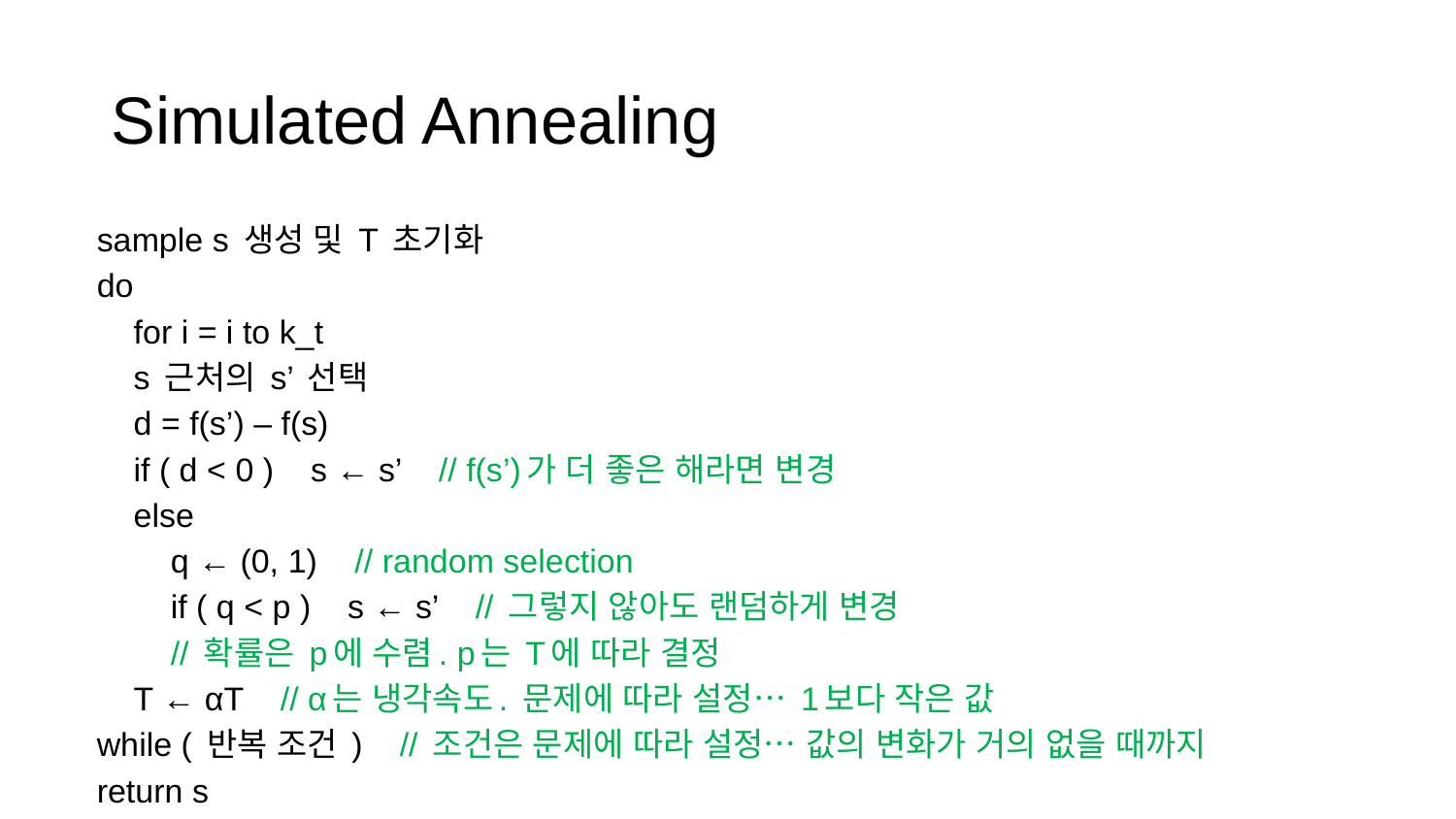

# Simulated Annealing
sample s 생성 및 T 초기화
do
    for i = i to k_t
    s 근처의 s’ 선택
    d = f(s’) – f(s)
    if ( d < 0 )    s ← s’    // f(s’)가 더 좋은 해라면 변경
    else
        q ← (0, 1)    // random selection
        if ( q < p )    s ← s’    // 그렇지 않아도 랜덤하게 변경
        // 확률은 p에 수렴. p는 T에 따라 결정
    T ← αT    // α는 냉각속도. 문제에 따라 설정… 1보다 작은 값
while ( 반복 조건 )    // 조건은 문제에 따라 설정… 값의 변화가 거의 없을 때까지
return s